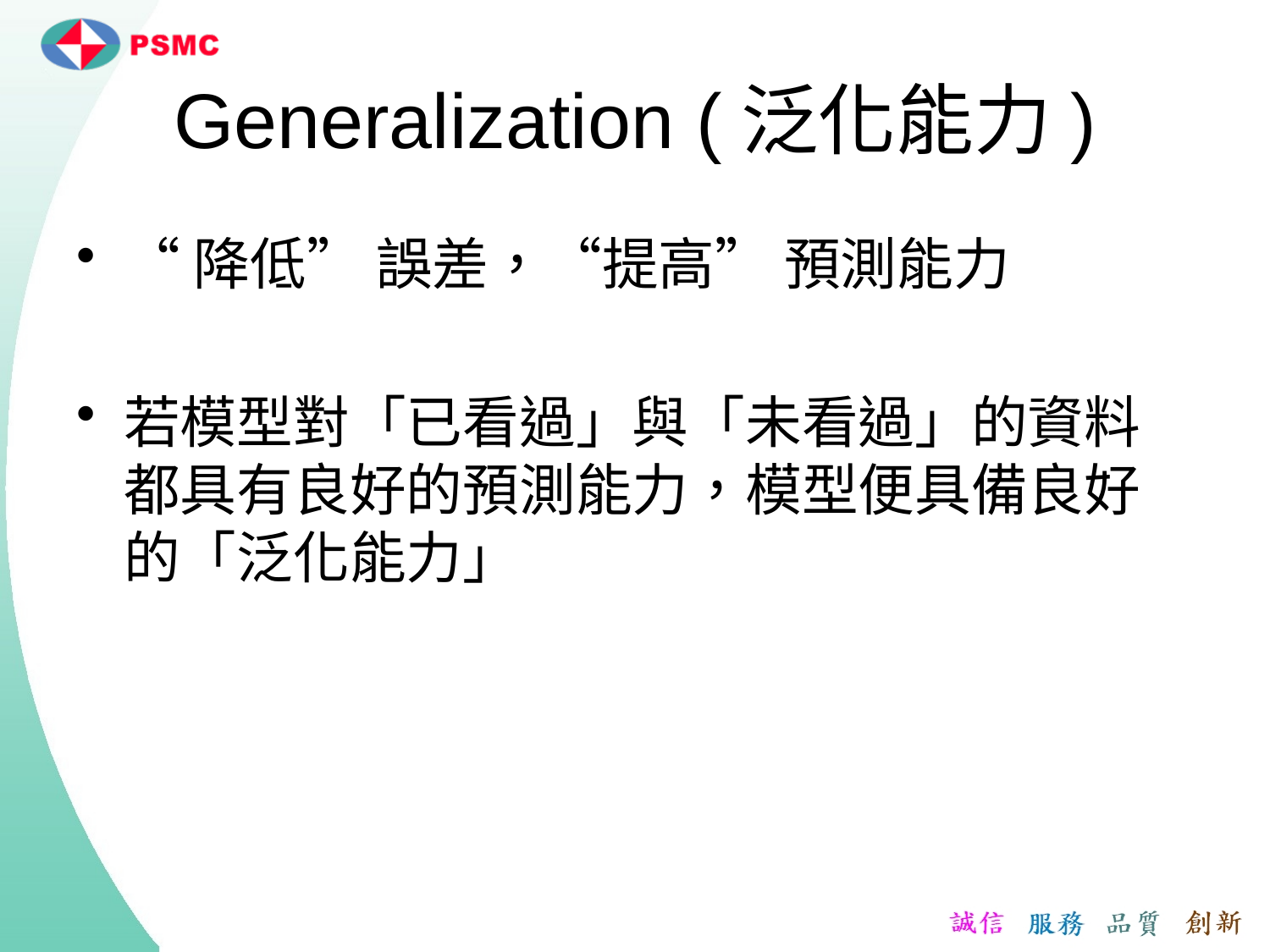

# Generalization (泛化能力)
“降低” 誤差，“提高” 預測能力

若模型對「已看過」與「未看過」的資料都具有良好的預測能力，模型便具備良好的「泛化能力」